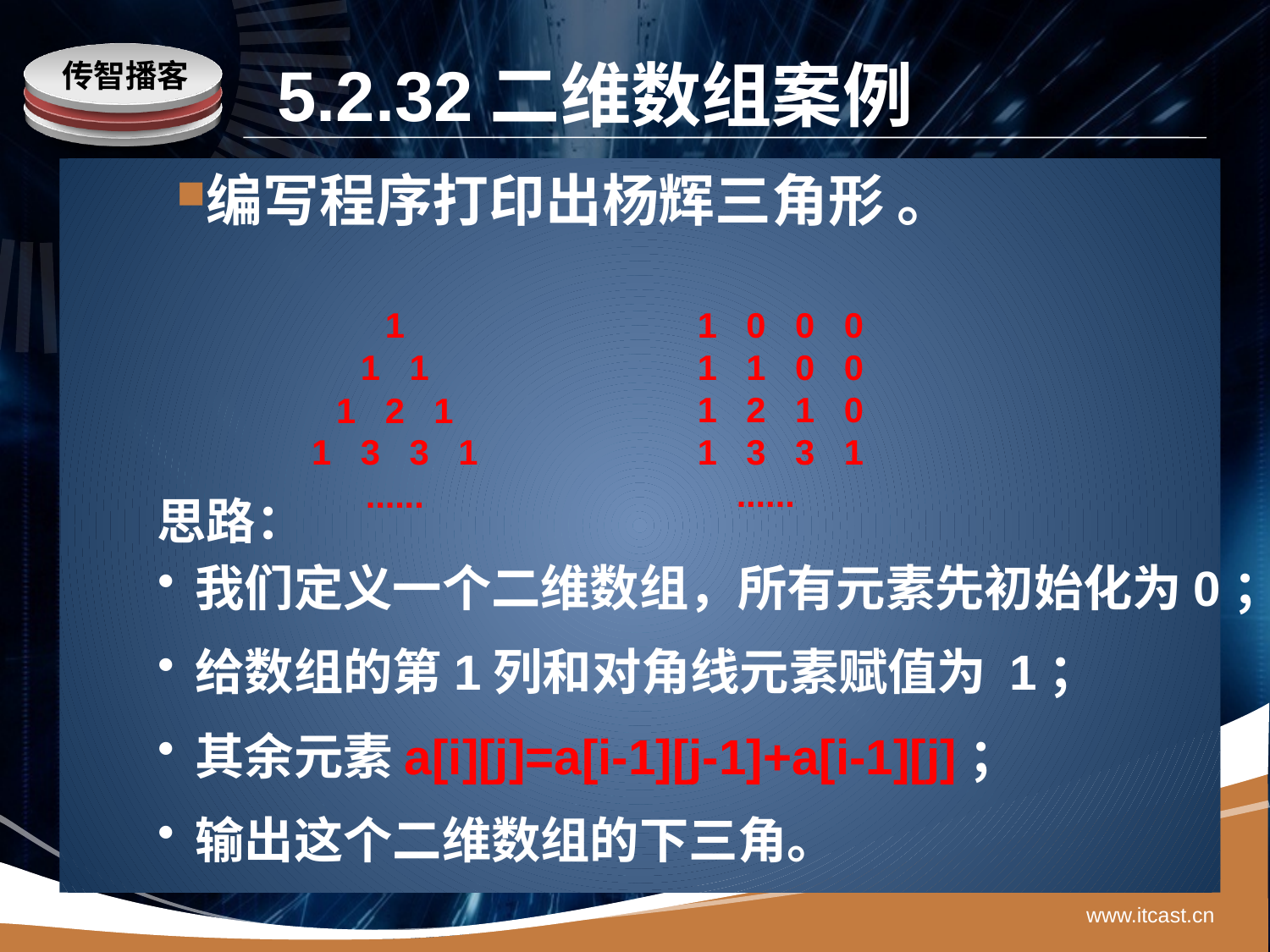

# 5.2.32二维数组案例
编写程序打印出杨辉三角形 。

1   0   0   0
1   1   0   0
1   2   1   0
1   3   3   1
    ......
1
1   1
1   2   1
1   3   3   1
......
思路：
我们定义一个二维数组，所有元素先初始化为0；
给数组的第1列和对角线元素赋值为 1；
其余元素a[i][j]=a[i-1][j-1]+a[i-1][j]；
输出这个二维数组的下三角。
www.itcast.cn